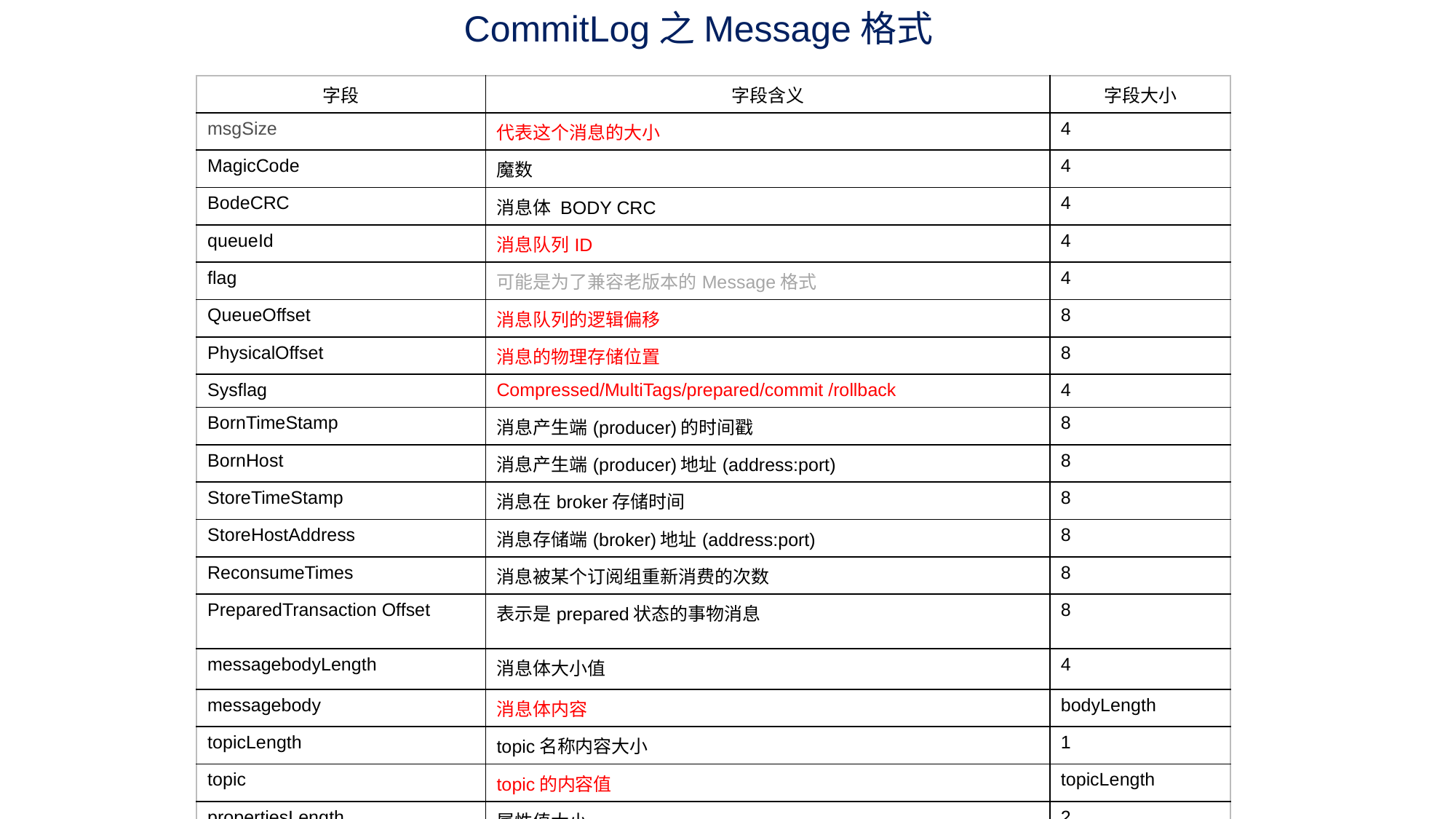

CommitLog之Message格式
| 字段 | 字段含义 | 字段大小 |
| --- | --- | --- |
| msgSize | 代表这个消息的大小 | 4 |
| MagicCode | 魔数 | 4 |
| BodeCRC | 消息体 BODY CRC | 4 |
| queueId | 消息队列ID | 4 |
| flag | 可能是为了兼容老版本的Message格式 | 4 |
| QueueOffset | 消息队列的逻辑偏移 | 8 |
| PhysicalOffset | 消息的物理存储位置 | 8 |
| Sysflag | Compressed/MultiTags/prepared/commit /rollback | 4 |
| BornTimeStamp | 消息产生端(producer)的时间戳 | 8 |
| BornHost | 消息产生端(producer)地址(address:port) | 8 |
| StoreTimeStamp | 消息在broker存储时间 | 8 |
| StoreHostAddress | 消息存储端(broker)地址(address:port) | 8 |
| ReconsumeTimes | 消息被某个订阅组重新消费的次数 | 8 |
| PreparedTransaction Offset | 表示是prepared状态的事物消息 | 8 |
| messagebodyLength | 消息体大小值 | 4 |
| messagebody | 消息体内容 | bodyLength |
| topicLength | topic名称内容大小 | 1 |
| topic | topic的内容值 | topicLength |
| propertiesLength | 属性值大小 | 2 |
| properties | propertiesLength大小的属性数据 | propertiesLength |